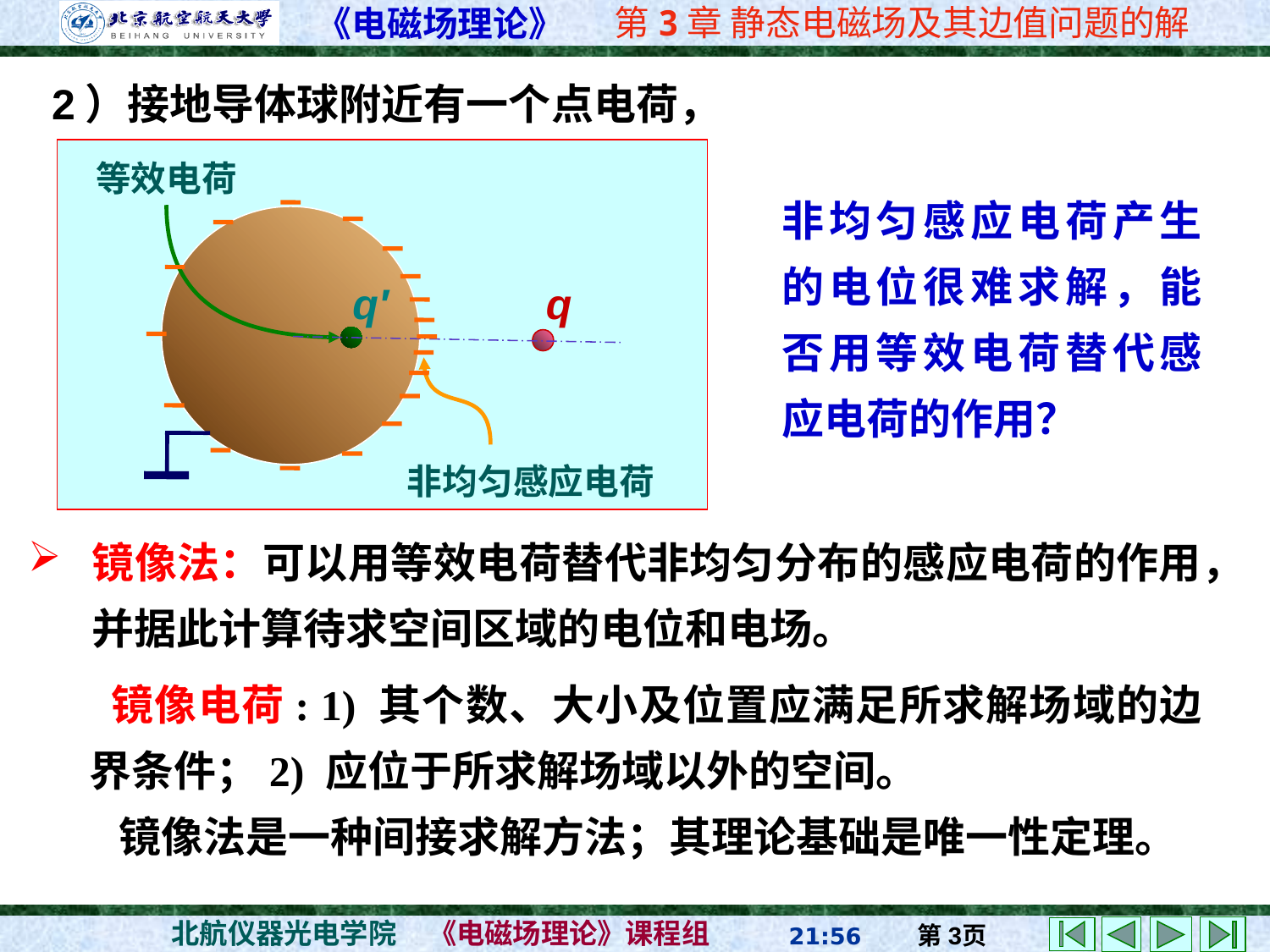

2）接地导体球附近有一个点电荷，
等效电荷

非均匀感应电荷产生的电位很难求解，能否用等效电荷替代感应电荷的作用？

q′
q

非均匀感应电荷
镜像法：可以用等效电荷替代非均匀分布的感应电荷的作用，并据此计算待求空间区域的电位和电场。
 镜像电荷: 1) 其个数、大小及位置应满足所求解场域的边界条件；2) 应位于所求解场域以外的空间。
  镜像法是一种间接求解方法；其理论基础是唯一性定理。